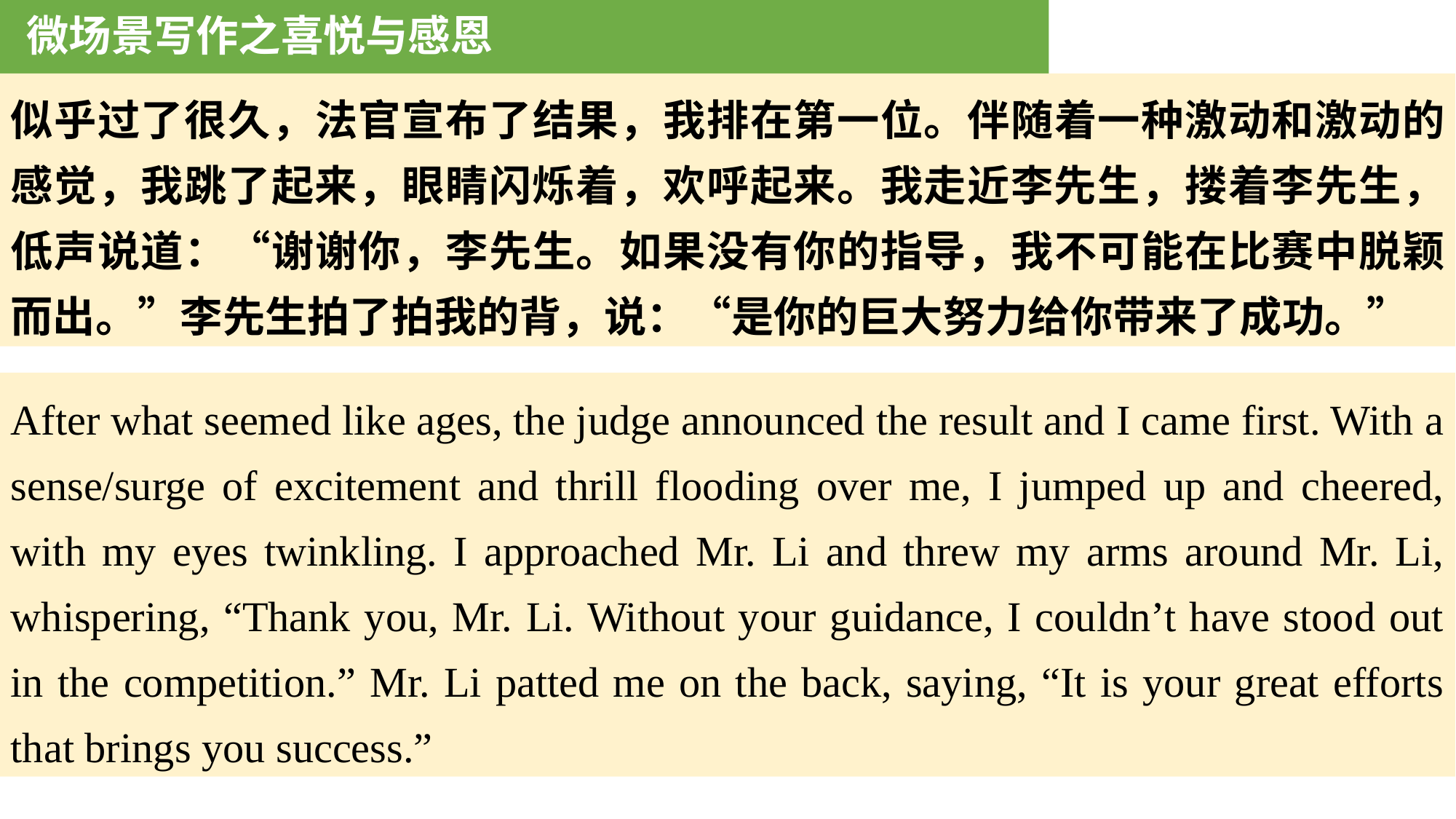

微场景写作之喜悦与感恩
似乎过了很久，法官宣布了结果，我排在第一位。伴随着一种激动和激动的感觉，我跳了起来，眼睛闪烁着，欢呼起来。我走近李先生，搂着李先生，低声说道：“谢谢你，李先生。如果没有你的指导，我不可能在比赛中脱颖而出。”李先生拍了拍我的背，说：“是你的巨大努力给你带来了成功。”
After what seemed like ages, the judge announced the result and I came first. With a sense/surge of excitement and thrill flooding over me, I jumped up and cheered, with my eyes twinkling. I approached Mr. Li and threw my arms around Mr. Li, whispering, “Thank you, Mr. Li. Without your guidance, I couldn’t have stood out in the competition.” Mr. Li patted me on the back, saying, “It is your great efforts that brings you success.”